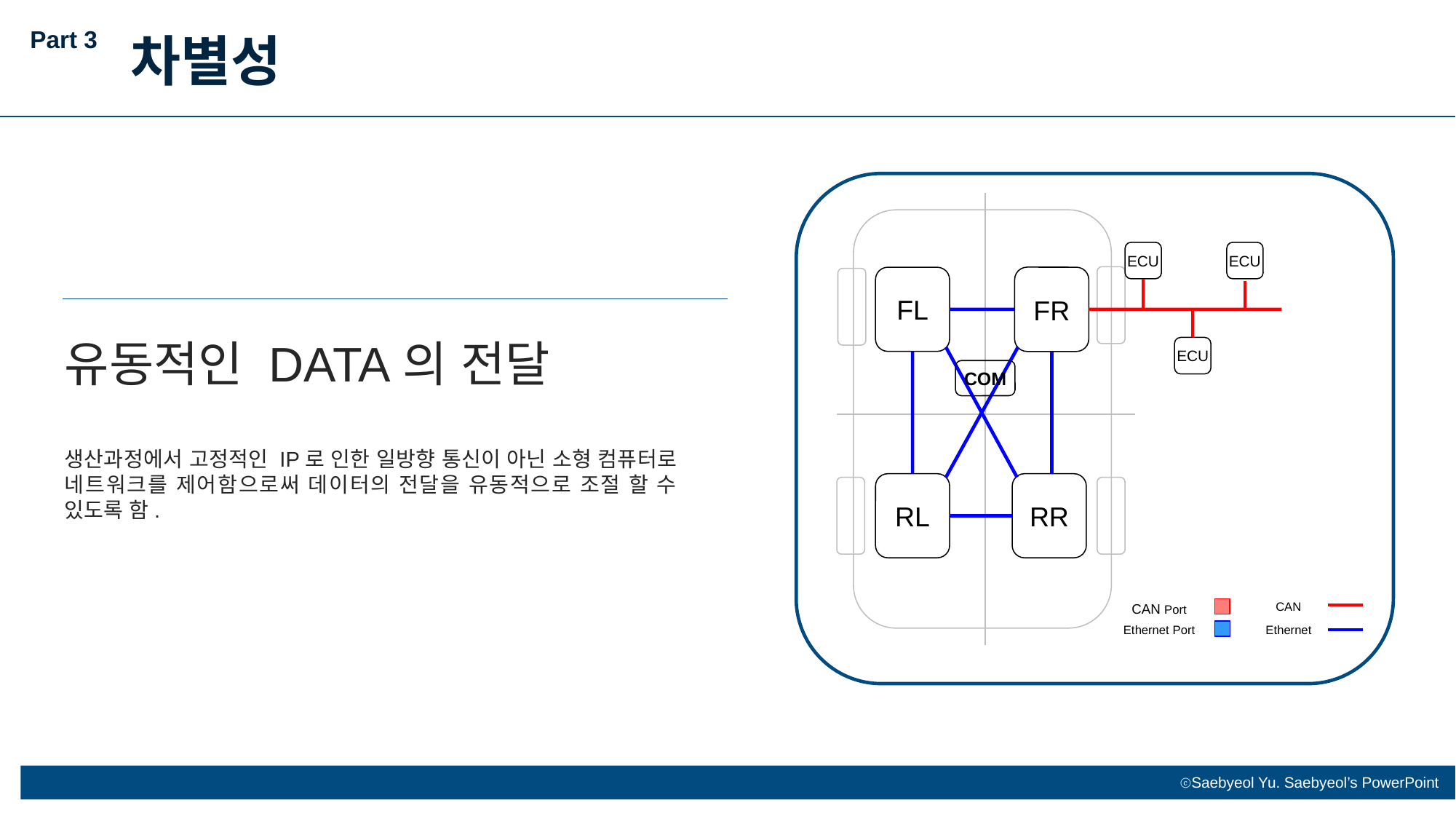

Part 3
차별성

ECU
ECU

FL
FR

ECU
COM
RL
RR

CAN
Ethernet
CAN Port

Ethernet Port

유동적인 DATA의 전달
생산과정에서 고정적인 IP로 인한 일방향 통신이 아닌 소형 컴퓨터로 네트워크를 제어함으로써 데이터의 전달을 유동적으로 조절 할 수 있도록 함.